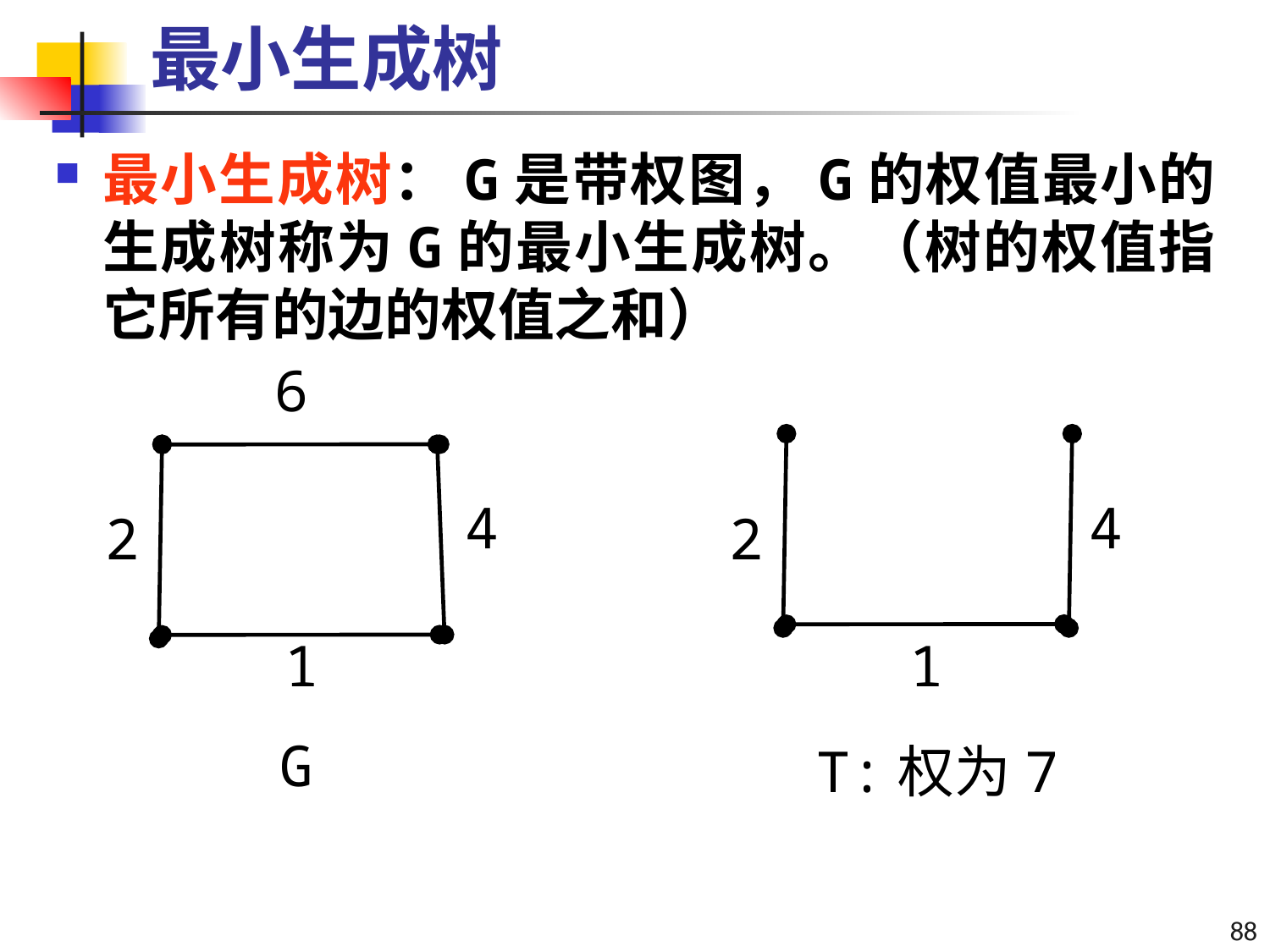

# 最小生成树
最小生成树：G是带权图，G的权值最小的生成树称为G的最小生成树。（树的权值指它所有的边的权值之和）
6

4
4
2
2
1

1

G
T:权为7
88